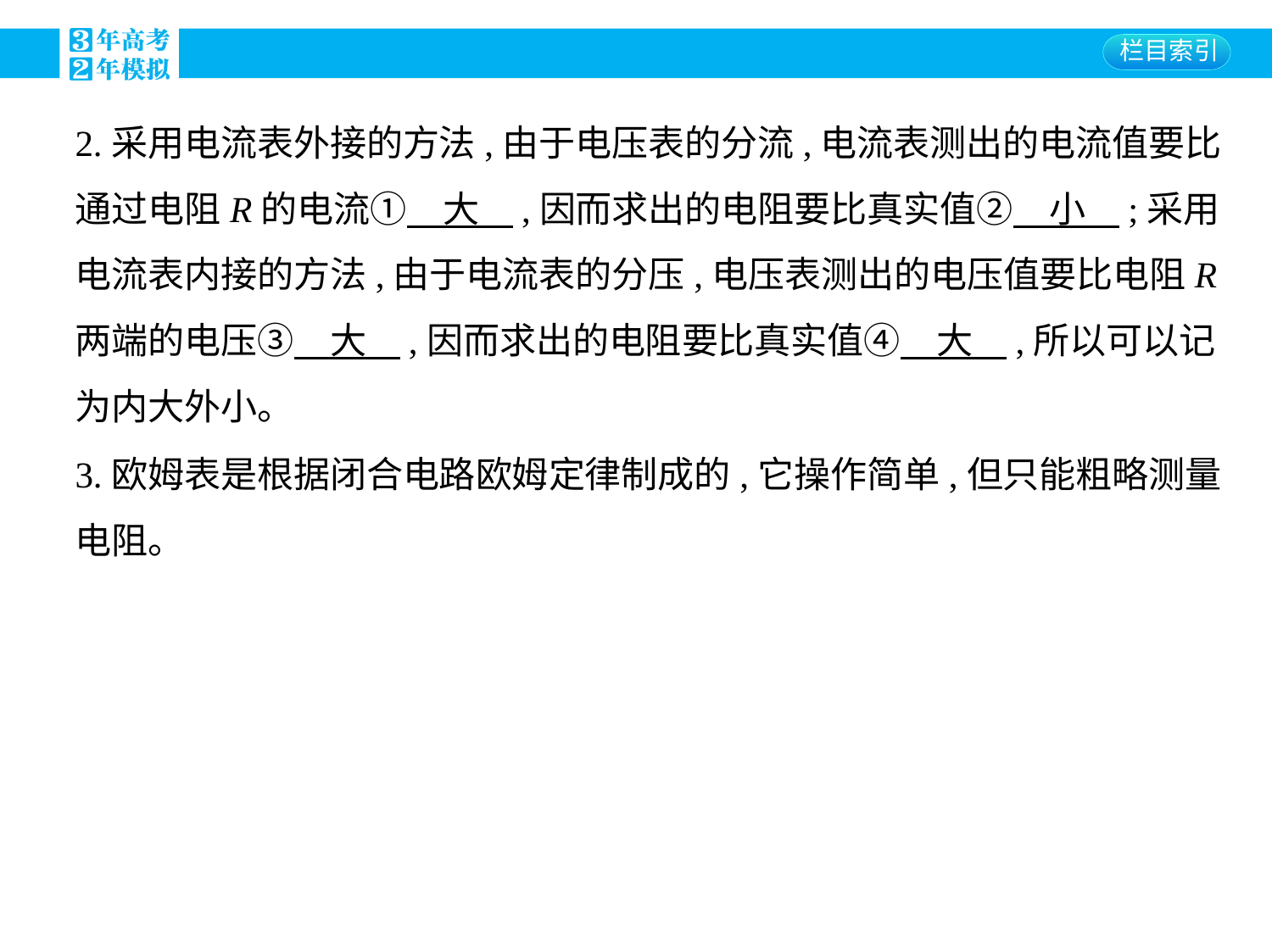

2.采用电流表外接的方法,由于电压表的分流,电流表测出的电流值要比
通过电阻R的电流①　大    ,因而求出的电阻要比真实值②　小    ;采用
电流表内接的方法,由于电流表的分压,电压表测出的电压值要比电阻R
两端的电压③　大    ,因而求出的电阻要比真实值④　大    ,所以可以记
为内大外小。
3.欧姆表是根据闭合电路欧姆定律制成的,它操作简单,但只能粗略测量
电阻。